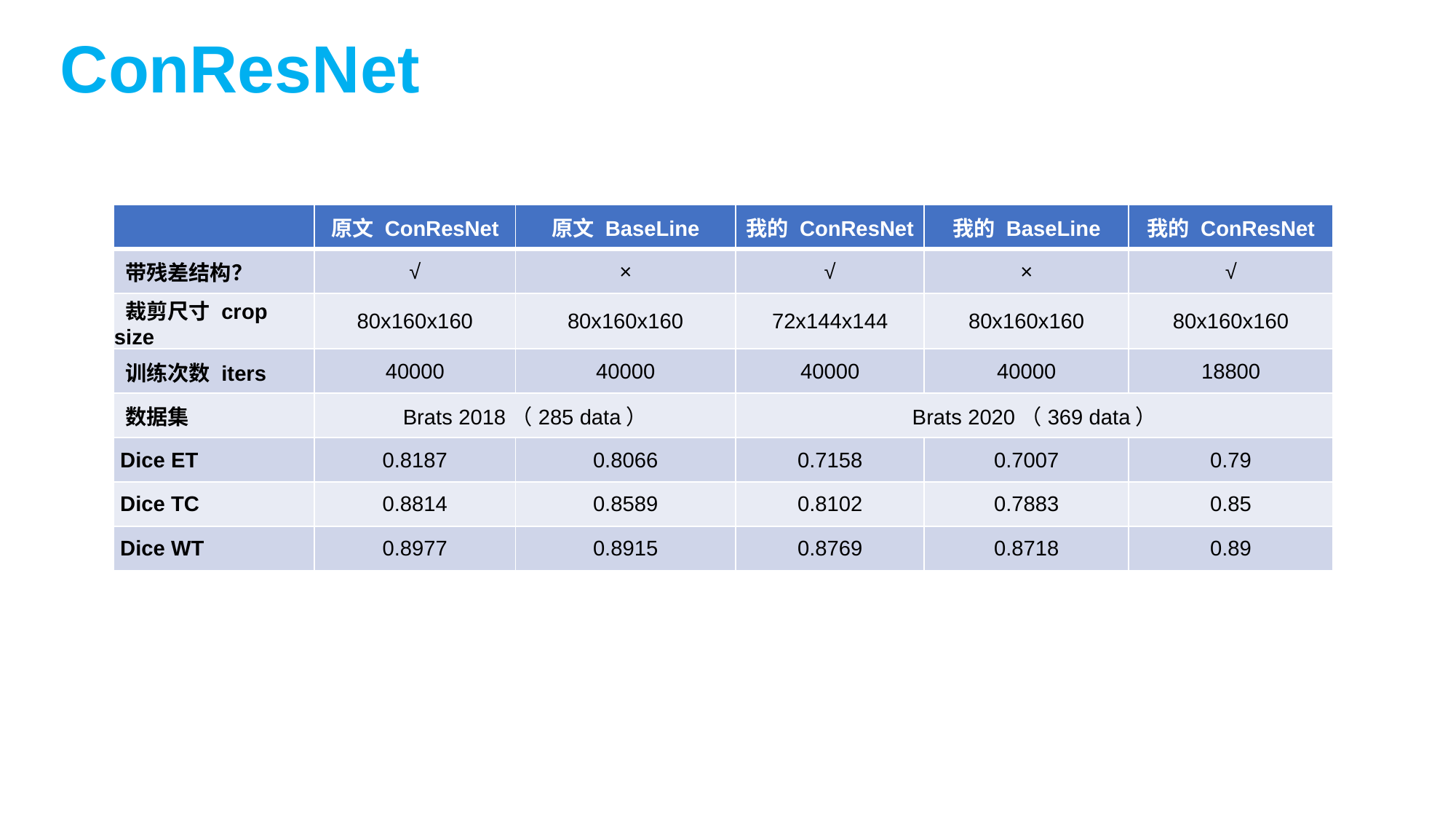

ConResNet
|  | 原文 ConResNet | 原文 BaseLine | 我的 ConResNet | 我的 BaseLine | 我的 ConResNet |
| --- | --- | --- | --- | --- | --- |
| 带残差结构？ | √ | × | √ | × | √ |
| 裁剪尺寸 crop size | 80x160x160 | 80x160x160 | 72x144x144 | 80x160x160 | 80x160x160 |
| 训练次数 iters | 40000 | 40000 | 40000 | 40000 | 18800 |
| 数据集 | Brats 2018（285 data） |  | Brats 2020（369 data） |  |  |
| Dice ET | 0.8187 | 0.8066 | 0.7158 | 0.7007 | 0.79 |
| Dice TC | 0.8814 | 0.8589 | 0.8102 | 0.7883 | 0.85 |
| Dice WT | 0.8977 | 0.8915 | 0.8769 | 0.8718 | 0.89 |